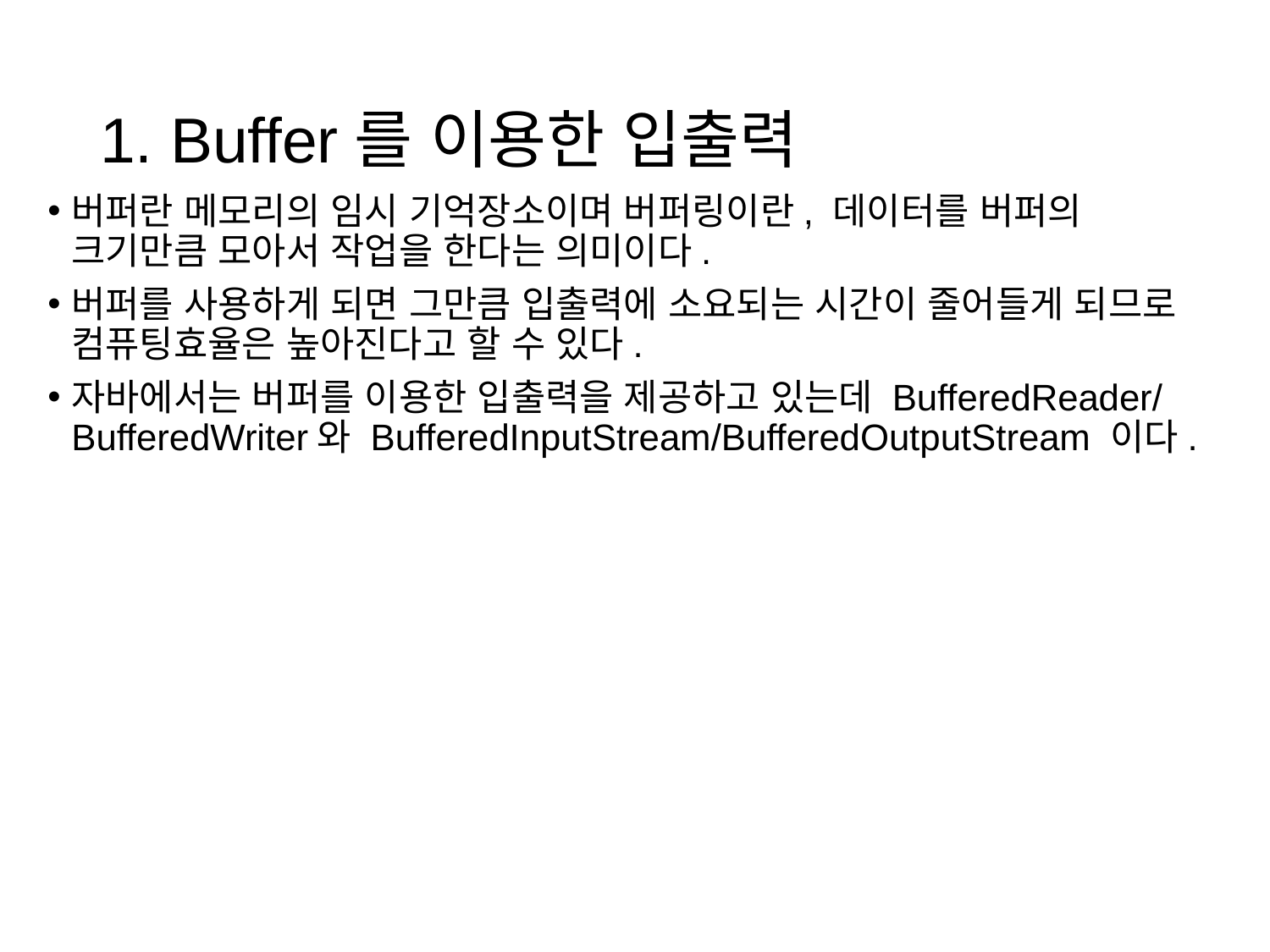

# 1. Buffer를 이용한 입출력
버퍼란 메모리의 임시 기억장소이며 버퍼링이란, 데이터를 버퍼의 크기만큼 모아서 작업을 한다는 의미이다.
버퍼를 사용하게 되면 그만큼 입출력에 소요되는 시간이 줄어들게 되므로 컴퓨팅효율은 높아진다고 할 수 있다.
자바에서는 버퍼를 이용한 입출력을 제공하고 있는데 BufferedReader/BufferedWriter와 BufferedInputStream/BufferedOutputStream 이다.